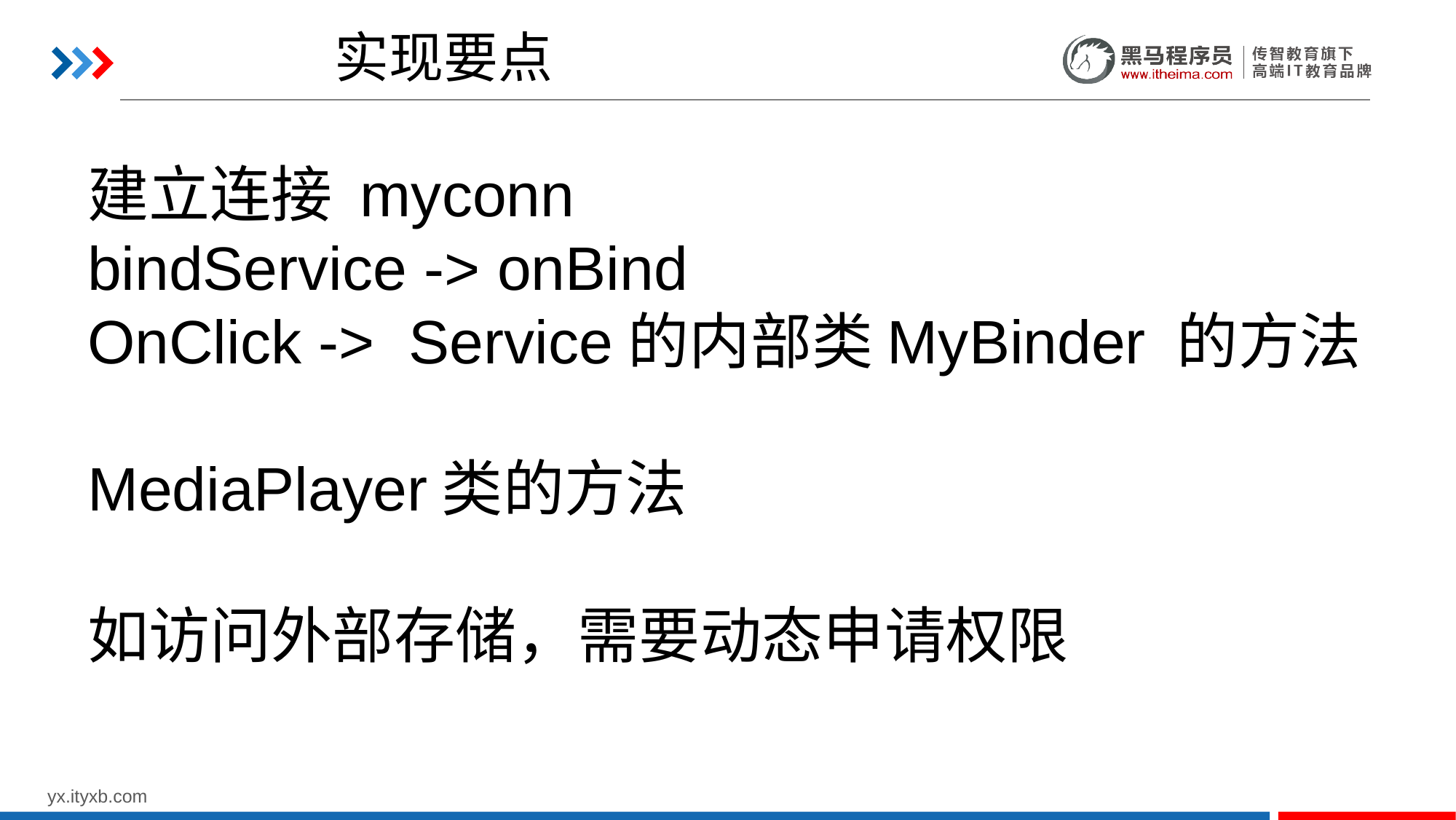

# 实现要点
建立连接 myconn
bindService -> onBind
OnClick ->  Service的内部类MyBinder 的方法

MediaPlayer类的方法

如访问外部存储，需要动态申请权限